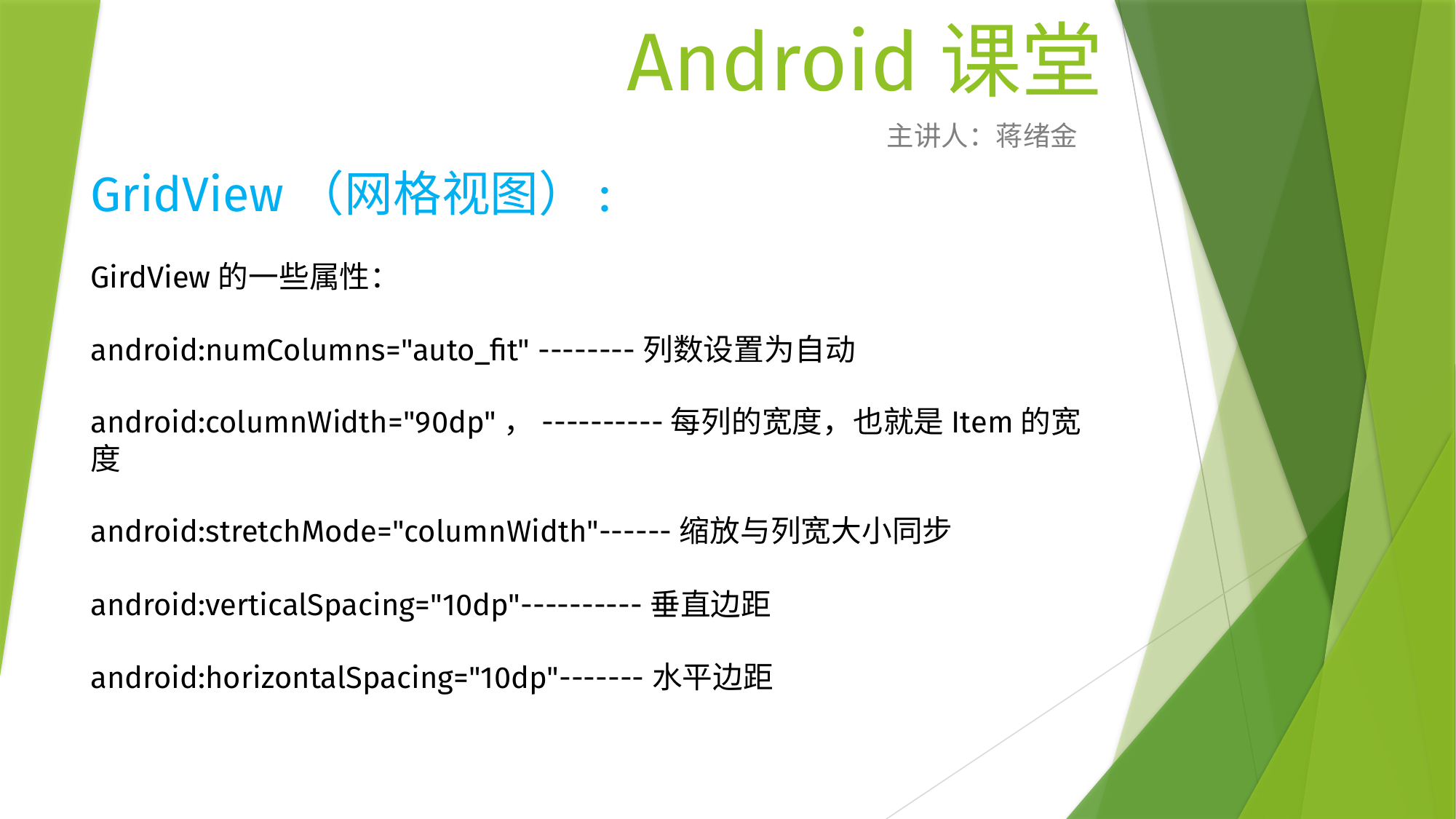

# Android课堂
主讲人：蒋绪金
GridView（网格视图）:

GirdView的一些属性：

android:numColumns="auto_fit" --------列数设置为自动
android:columnWidth="90dp"，----------每列的宽度，也就是Item的宽度
android:stretchMode="columnWidth"------缩放与列宽大小同步
android:verticalSpacing="10dp"----------垂直边距
android:horizontalSpacing="10dp"-------水平边距